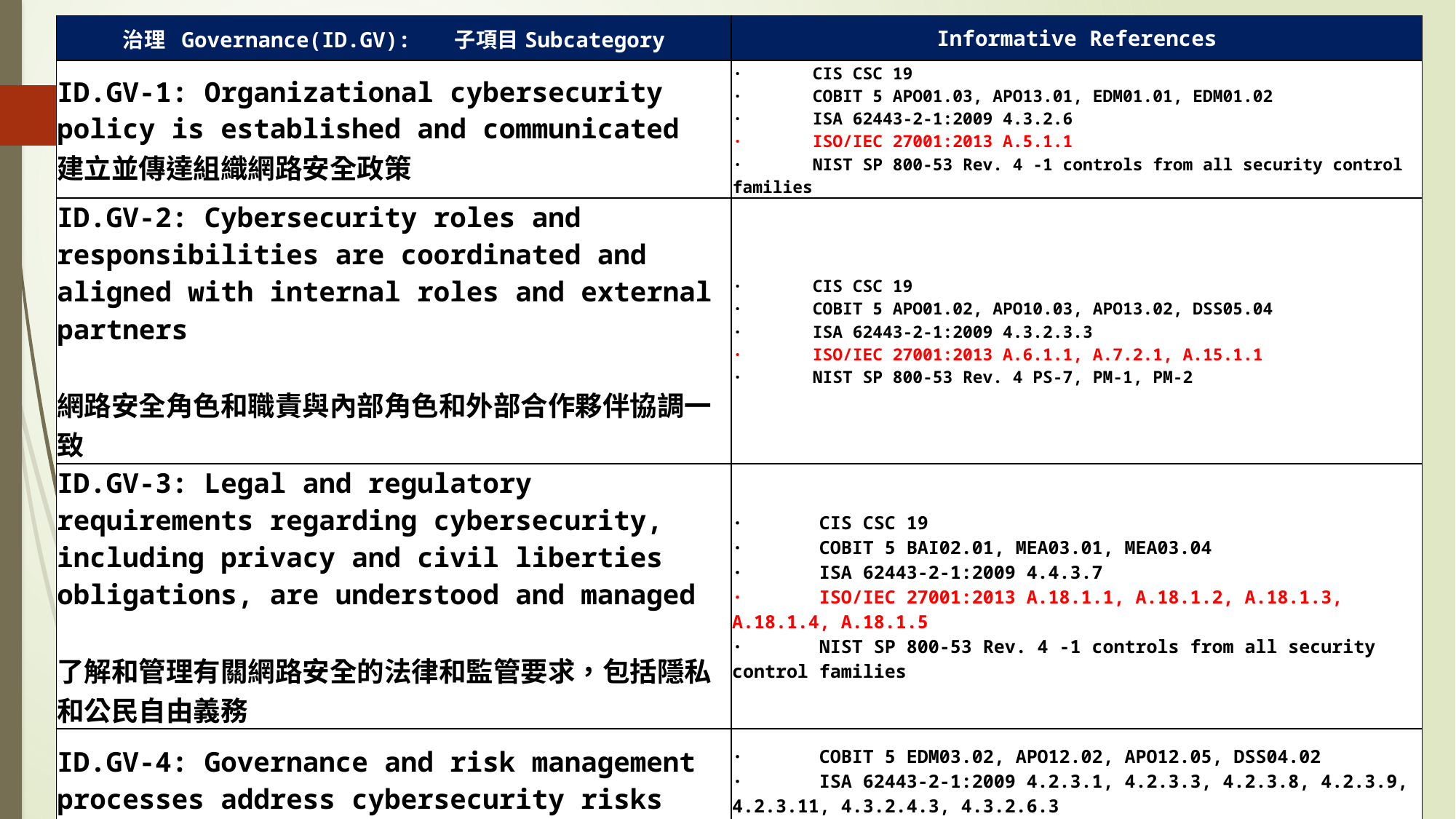

| 治理 Governance(ID.GV): 子項目Subcategory | Informative References |
| --- | --- |
| ID.GV-1: Organizational cybersecurity policy is established and communicated 建立並傳達組織網路安全政策 | ·       CIS CSC 19 ·       COBIT 5 APO01.03, APO13.01, EDM01.01, EDM01.02 ·       ISA 62443-2-1:2009 4.3.2.6 ·       ISO/IEC 27001:2013 A.5.1.1 ·       NIST SP 800-53 Rev. 4 -1 controls from all security control families |
| ID.GV-2: Cybersecurity roles and responsibilities are coordinated and aligned with internal roles and external partners 網路安全角色和職責與內部角色和外部合作夥伴協調一致 | ·       CIS CSC 19 ·       COBIT 5 APO01.02, APO10.03, APO13.02, DSS05.04 ·       ISA 62443-2-1:2009 4.3.2.3.3 ·       ISO/IEC 27001:2013 A.6.1.1, A.7.2.1, A.15.1.1 ·       NIST SP 800-53 Rev. 4 PS-7, PM-1, PM-2 |
| ID.GV-3: Legal and regulatory requirements regarding cybersecurity, including privacy and civil liberties obligations, are understood and managed 了解和管理有關網路安全的法律和監管要求，包括隱私和公民自由義務 | ·       CIS CSC 19 ·       COBIT 5 BAI02.01, MEA03.01, MEA03.04 ·       ISA 62443-2-1:2009 4.4.3.7 ·       ISO/IEC 27001:2013 A.18.1.1, A.18.1.2, A.18.1.3, A.18.1.4, A.18.1.5 ·       NIST SP 800-53 Rev. 4 -1 controls from all security control families |
| ID.GV-4: Governance and risk management processes address cybersecurity risks 治理與風險管理流程解決網路安全風險 | ·       COBIT 5 EDM03.02, APO12.02, APO12.05, DSS04.02 ·       ISA 62443-2-1:2009 4.2.3.1, 4.2.3.3, 4.2.3.8, 4.2.3.9, 4.2.3.11, 4.3.2.4.3, 4.3.2.6.3 ·       ISO/IEC 27001:2013 Clause 6 ·       NIST SP 800-53 Rev. 4 SA-2, PM-3, PM-7, PM-9, PM-10, PM-11 |